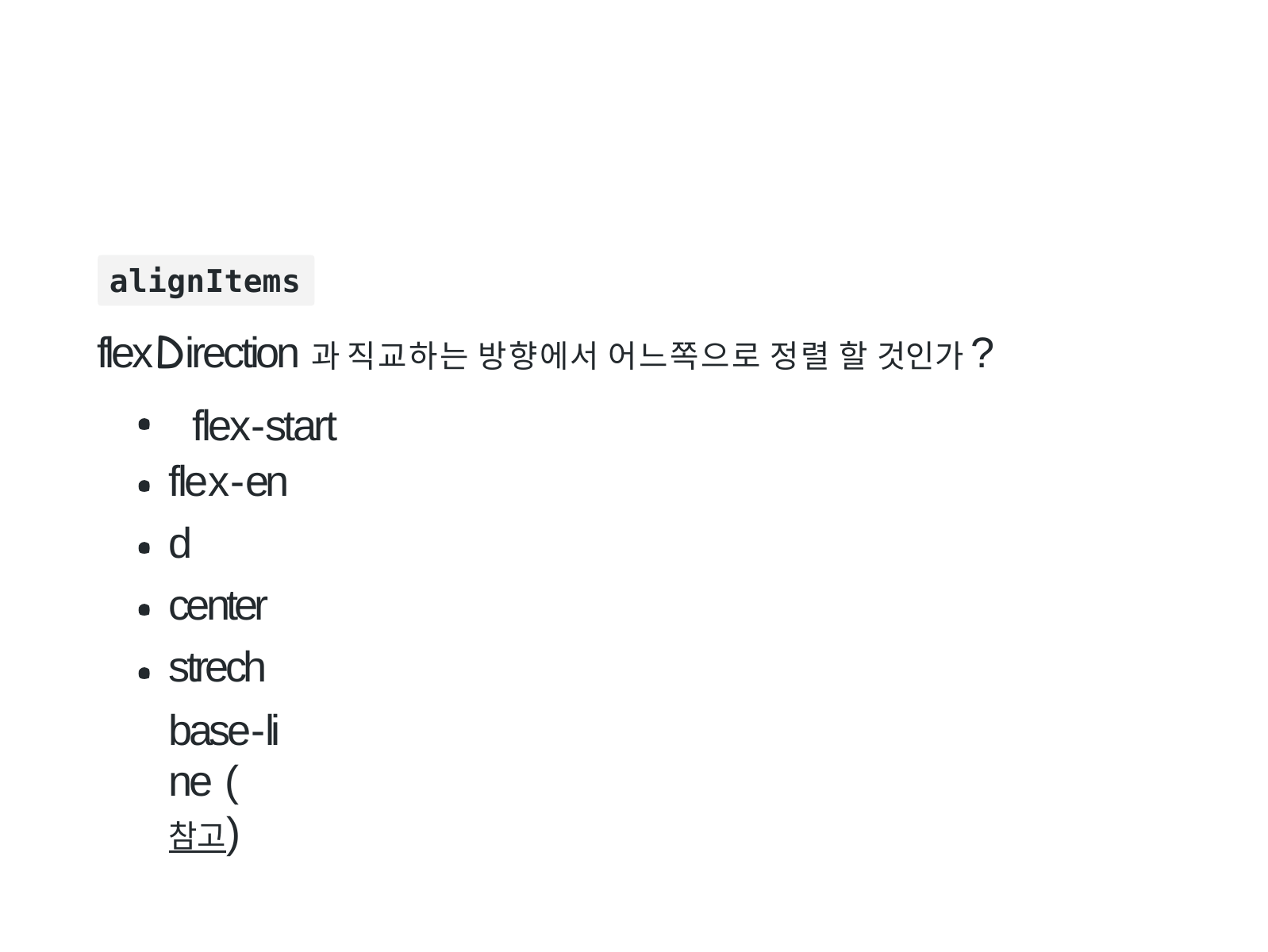

# alignItems
flexDirection과 직교하는 방향에서 어느쪽으로 정렬 할 것인가?  flex‑start

flex‑end  center  strech
base‑line (참고)